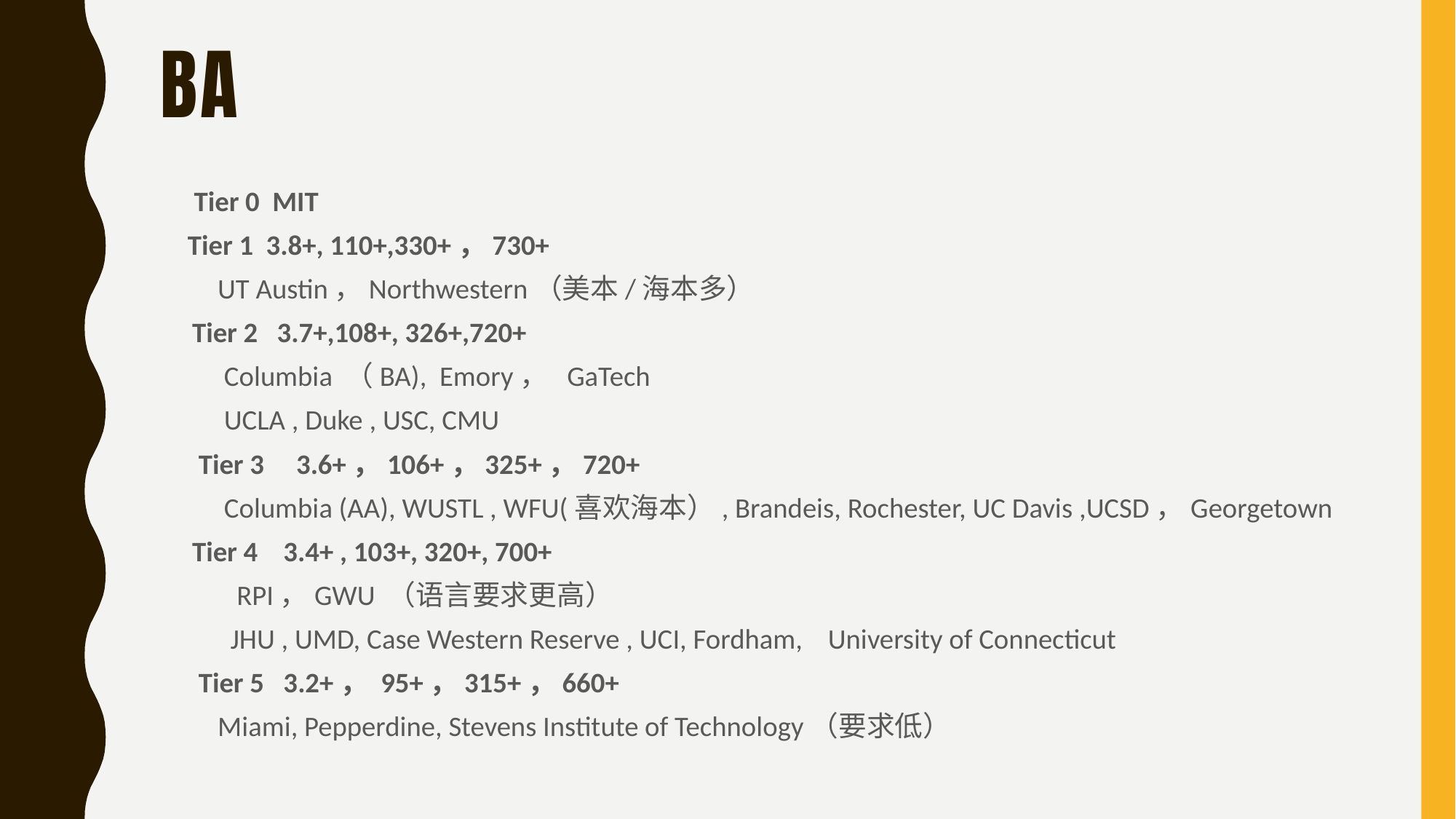

# BA
 Tier 0  MIT
Tier 1  3.8+, 110+,330+，730+
         UT Austin，Northwestern（美本/海本多）
     Tier 2   3.7+,108+, 326+,720+
          Columbia （BA),  Emory，  GaTech
          UCLA , Duke , USC, CMU
      Tier 3     3.6+，106+，325+，720+
          Columbia (AA), WUSTL , WFU(喜欢海本）, Brandeis, Rochester, UC Davis ,UCSD，Georgetown
     Tier 4    3.4+ , 103+, 320+, 700+
            RPI，GWU （语言要求更高）
           JHU , UMD, Case Western Reserve , UCI, Fordham,    University of Connecticut
      Tier 5   3.2+， 95+，315+，660+
         Miami, Pepperdine, Stevens Institute of Technology（要求低）